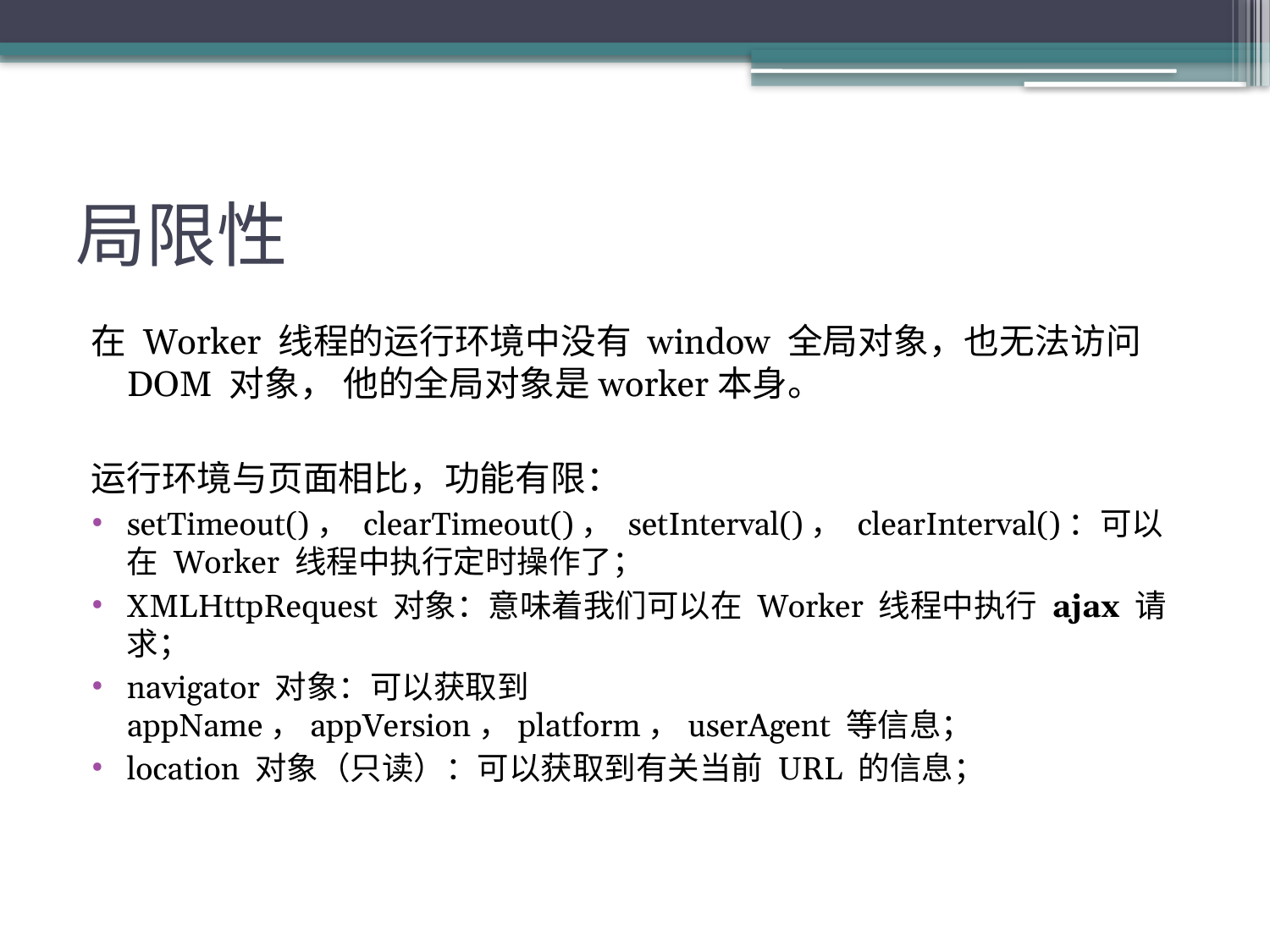

# 局限性
在 Worker 线程的运行环境中没有 window 全局对象，也无法访问 DOM 对象， 他的全局对象是worker本身。

运行环境与页面相比，功能有限：
setTimeout()， clearTimeout()， setInterval()， clearInterval()：可以在 Worker 线程中执行定时操作了；
XMLHttpRequest 对象：意味着我们可以在 Worker 线程中执行 ajax 请求；
navigator 对象：可以获取到appName，appVersion，platform，userAgent 等信息；
location 对象（只读）：可以获取到有关当前 URL 的信息；